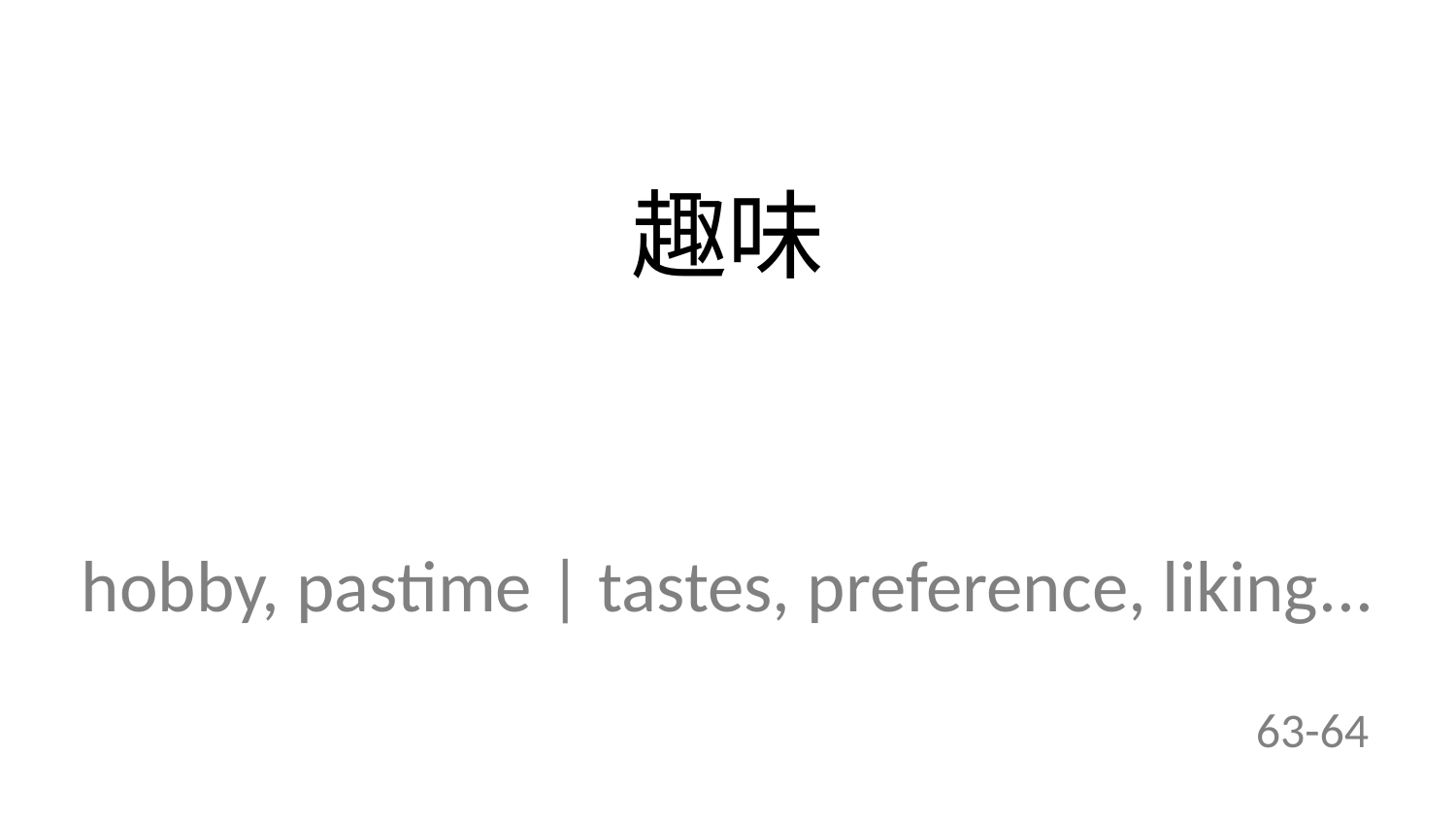

趣味

hobby, pastime | tastes, preference, liking...
63-64